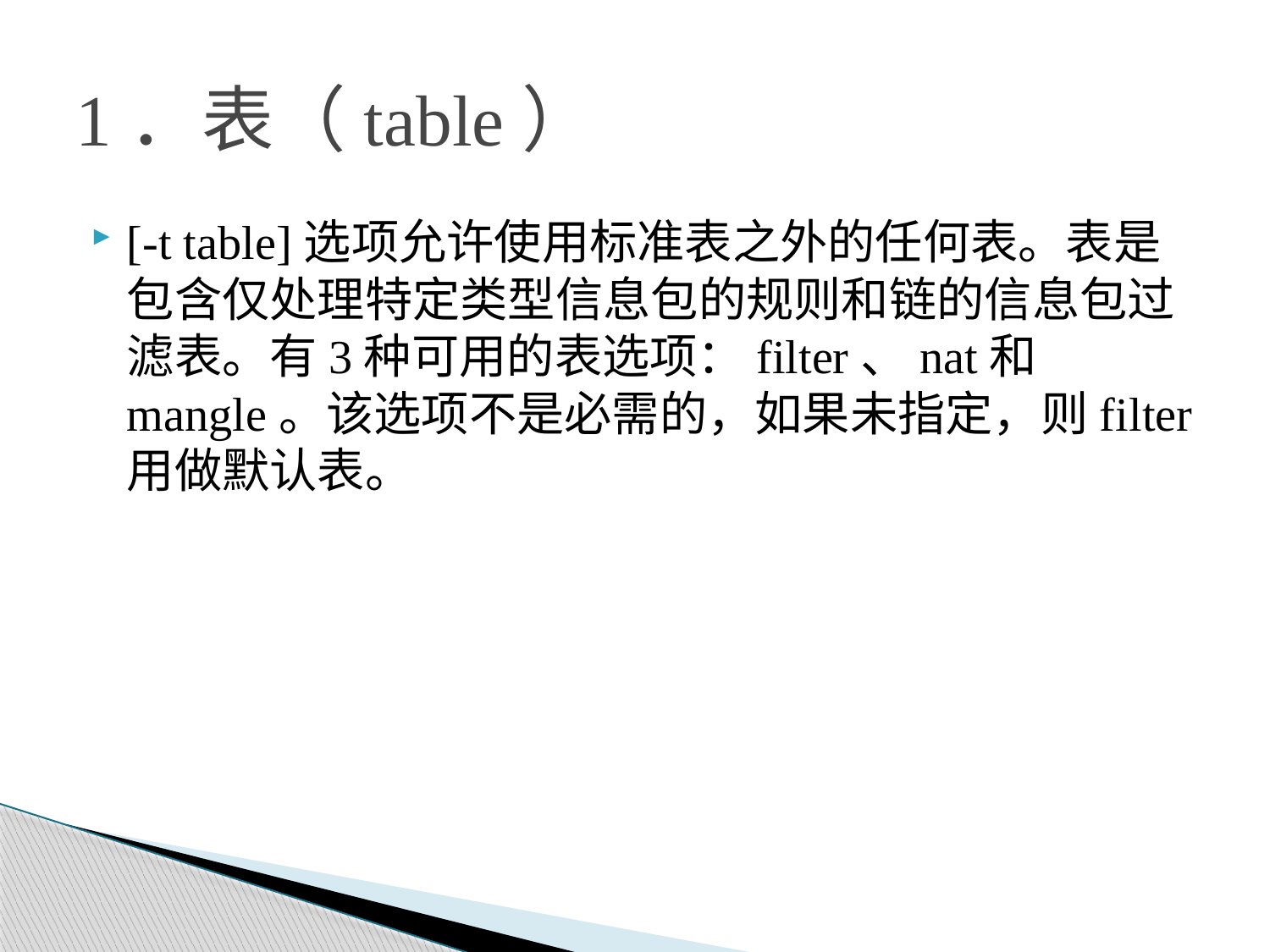

# 1．表（table）
[-t table]选项允许使用标准表之外的任何表。表是包含仅处理特定类型信息包的规则和链的信息包过滤表。有3种可用的表选项：filter、nat和mangle。该选项不是必需的，如果未指定，则filter用做默认表。